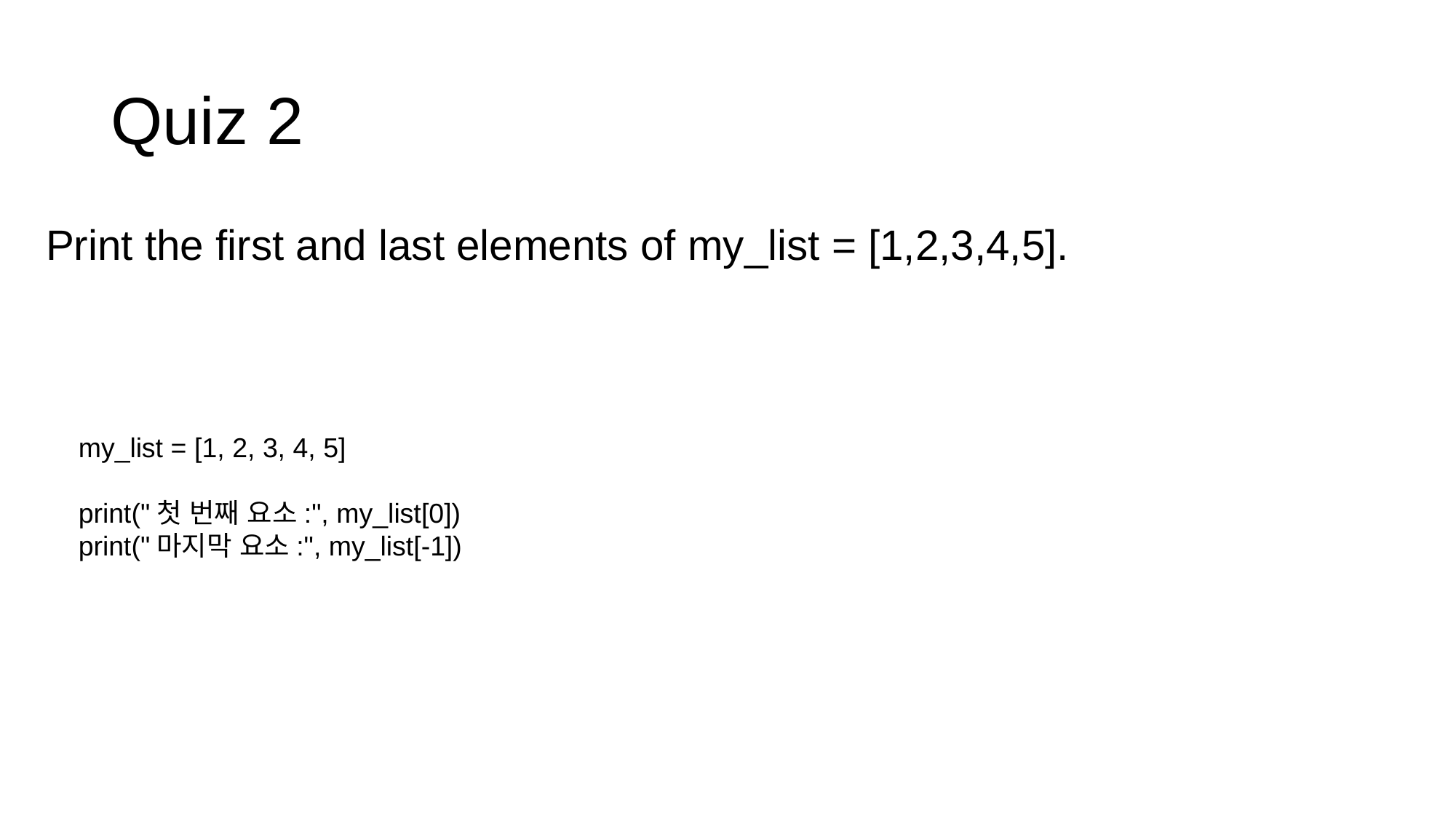

# Quiz 2
Print the first and last elements of my_list = [1,2,3,4,5].
my_list = [1, 2, 3, 4, 5]

print("첫 번째 요소:", my_list[0])
print("마지막 요소:", my_list[-1])